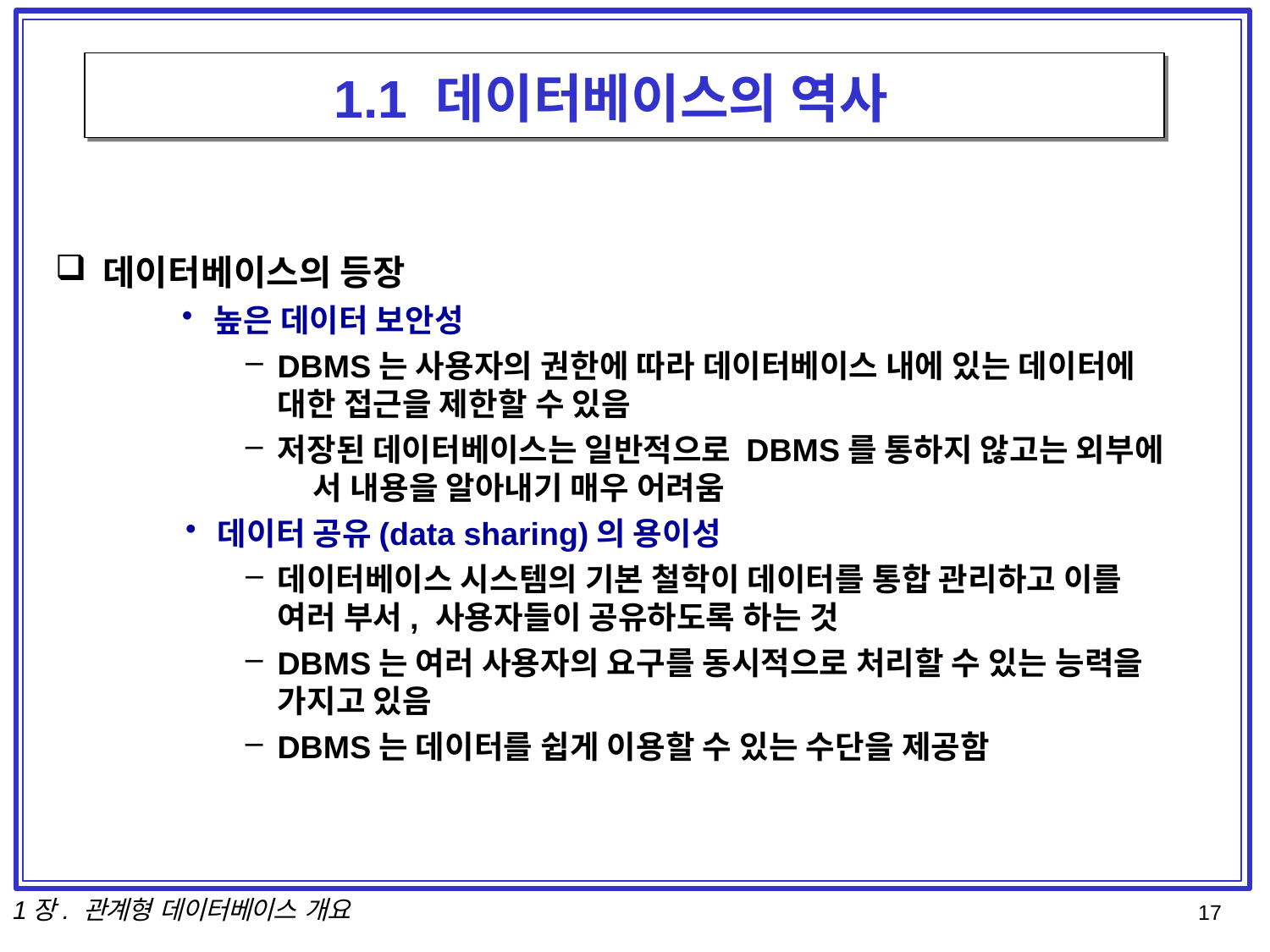

# 1.1 데이터베이스의 역사
데이터베이스의 등장
높은 데이터 보안성
DBMS는 사용자의 권한에 따라 데이터베이스 내에 있는 데이터에  대한 접근을 제한할 수 있음
저장된 데이터베이스는 일반적으로 DBMS를 통하지 않고는 외부에
서 내용을 알아내기 매우 어려움
데이터 공유(data sharing)의 용이성
데이터베이스 시스템의 기본 철학이 데이터를 통합 관리하고 이를  여러 부서, 사용자들이 공유하도록 하는 것
DBMS는 여러 사용자의 요구를 동시적으로 처리할 수 있는 능력을
가지고 있음
DBMS는 데이터를 쉽게 이용할 수 있는 수단을 제공함
1장. 관계형 데이터베이스 개요
17